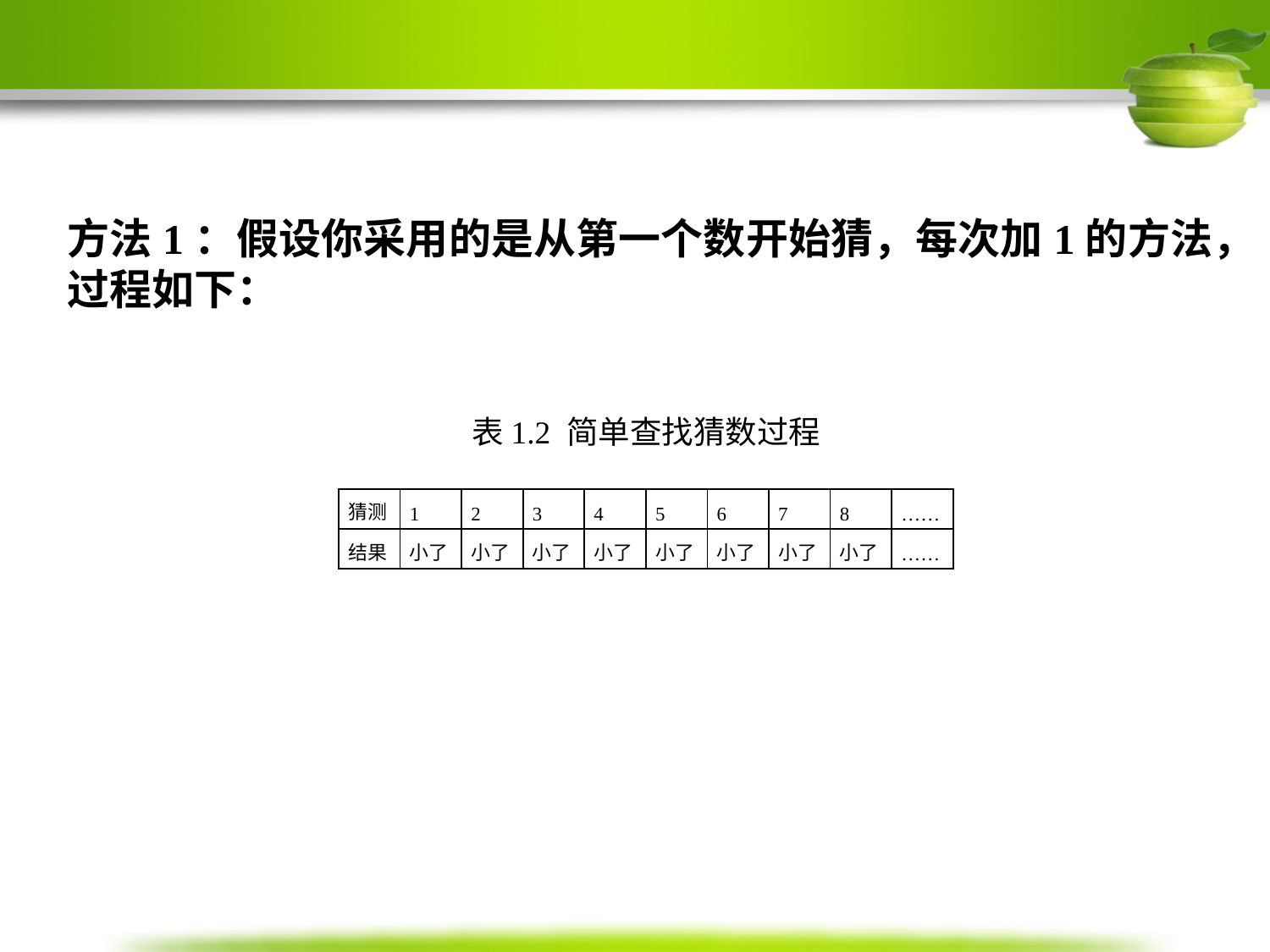

方法1：假设你采用的是从第一个数开始猜，每次加1的方法，过程如下：
表1.2 简单查找猜数过程
| 猜测 | 1 | 2 | 3 | 4 | 5 | 6 | 7 | 8 | …… |
| --- | --- | --- | --- | --- | --- | --- | --- | --- | --- |
| 结果 | 小了 | 小了 | 小了 | 小了 | 小了 | 小了 | 小了 | 小了 | …… |